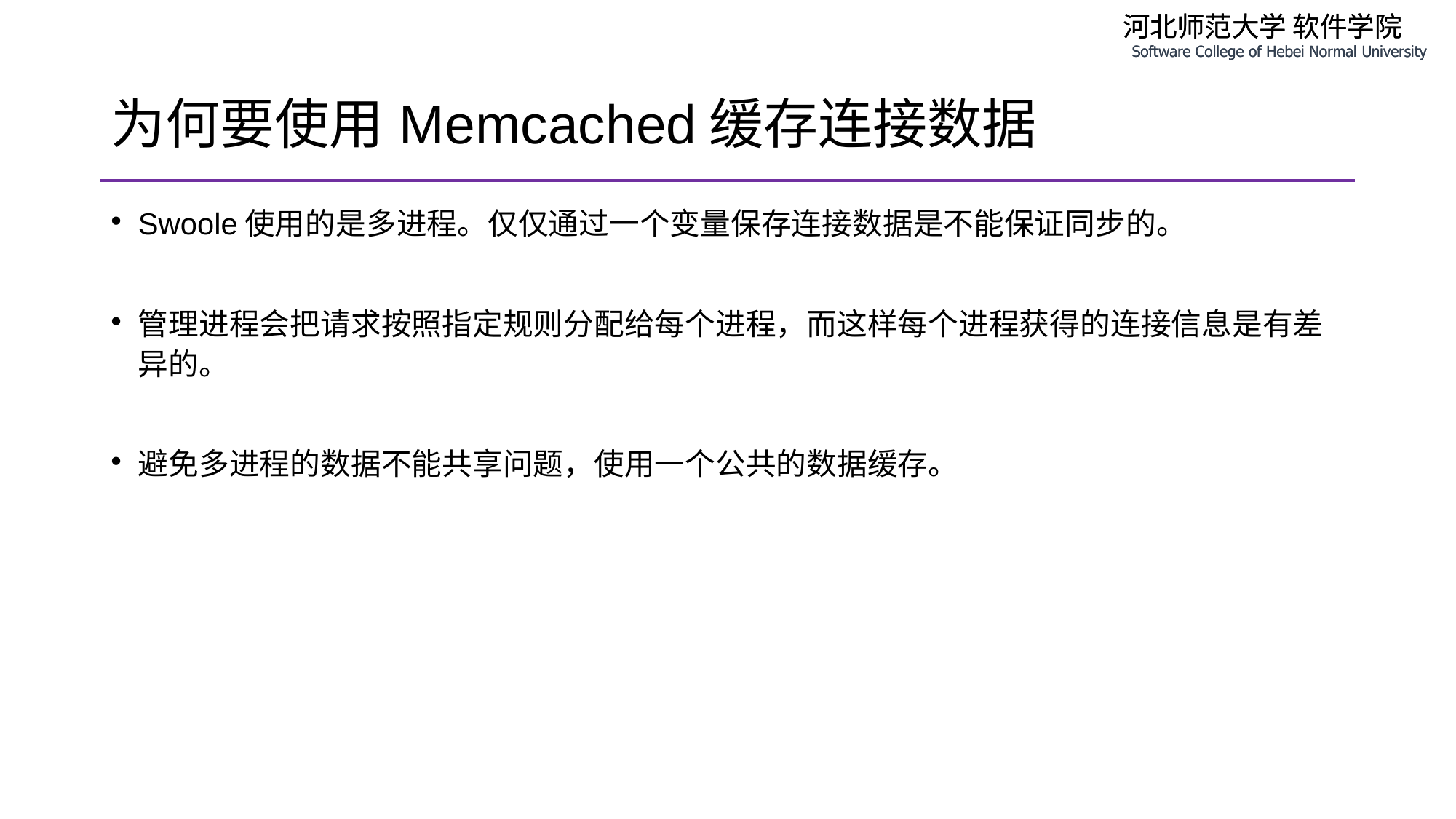

# 为何要使用Memcached缓存连接数据
Swoole使用的是多进程。仅仅通过一个变量保存连接数据是不能保证同步的。

管理进程会把请求按照指定规则分配给每个进程，而这样每个进程获得的连接信息是有差异的。

避免多进程的数据不能共享问题，使用一个公共的数据缓存。